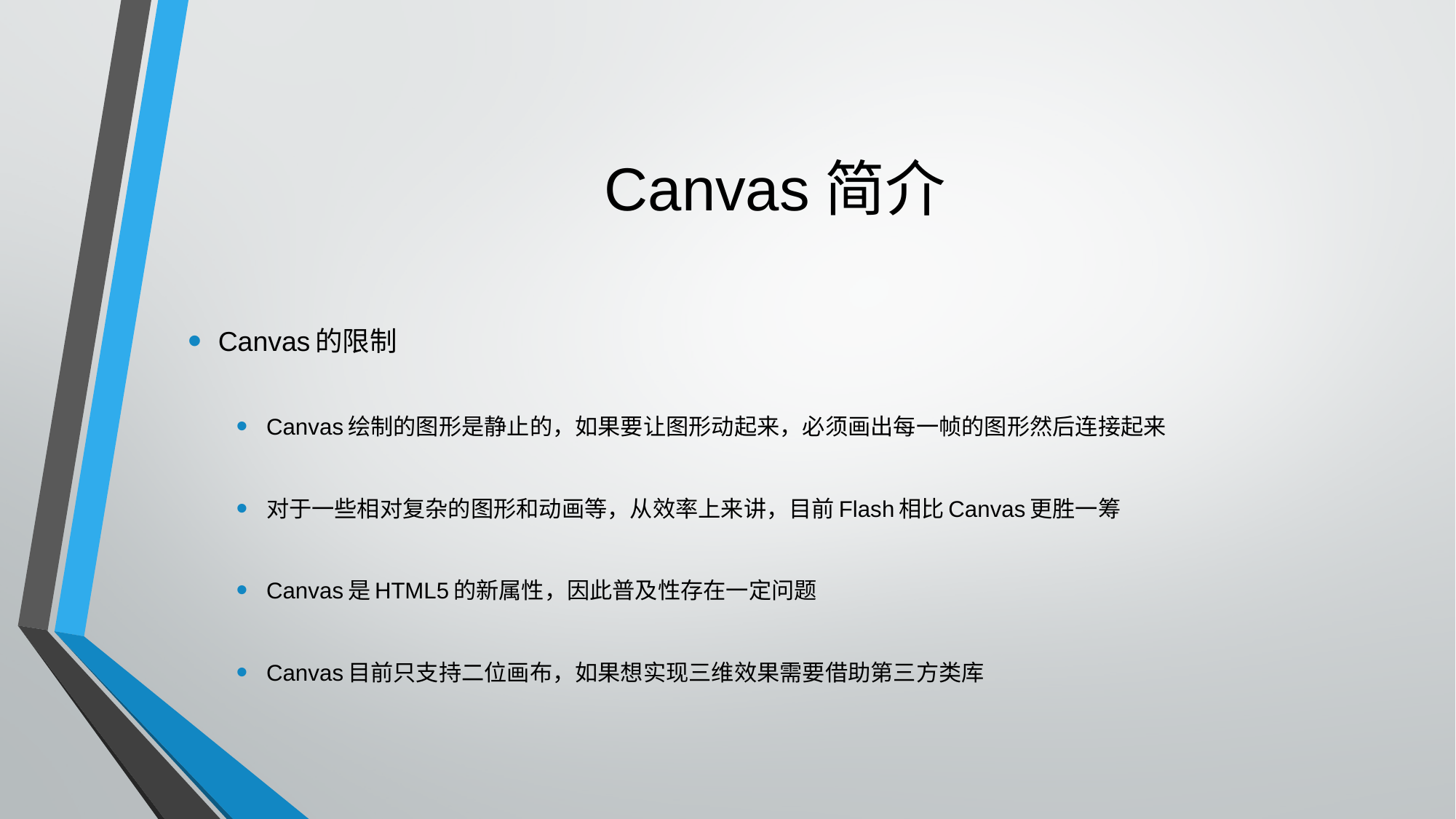

# Canvas简介
Canvas的限制

Canvas绘制的图形是静止的，如果要让图形动起来，必须画出每一帧的图形然后连接起来

对于一些相对复杂的图形和动画等，从效率上来讲，目前Flash相比Canvas更胜一筹

Canvas是HTML5的新属性，因此普及性存在一定问题

Canvas目前只支持二位画布，如果想实现三维效果需要借助第三方类库